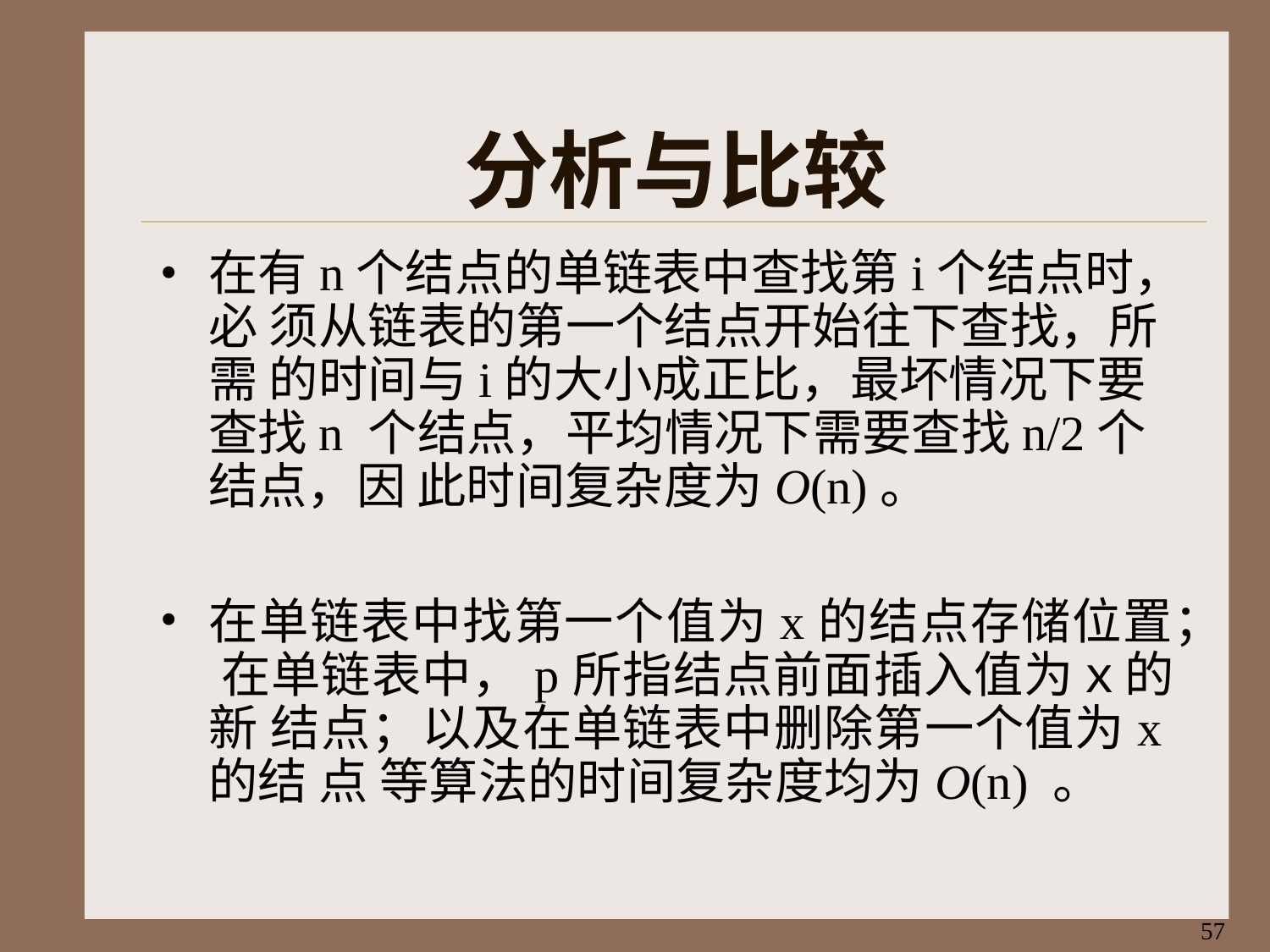

# 分析与比较

在有n个结点的单链表中查找第i个结点时，必 须从链表的第一个结点开始往下查找，所需 的时间与i的大小成正比，最坏情况下要查找n 个结点，平均情况下需要查找n/2个结点，因 此时间复杂度为O(n)。

在单链表中找第一个值为x的结点存储位置； 在单链表中，p所指结点前面插入值为ｘ的新 结点；以及在单链表中删除第一个值为x的结 点等算法的时间复杂度均为O(n) 。
57